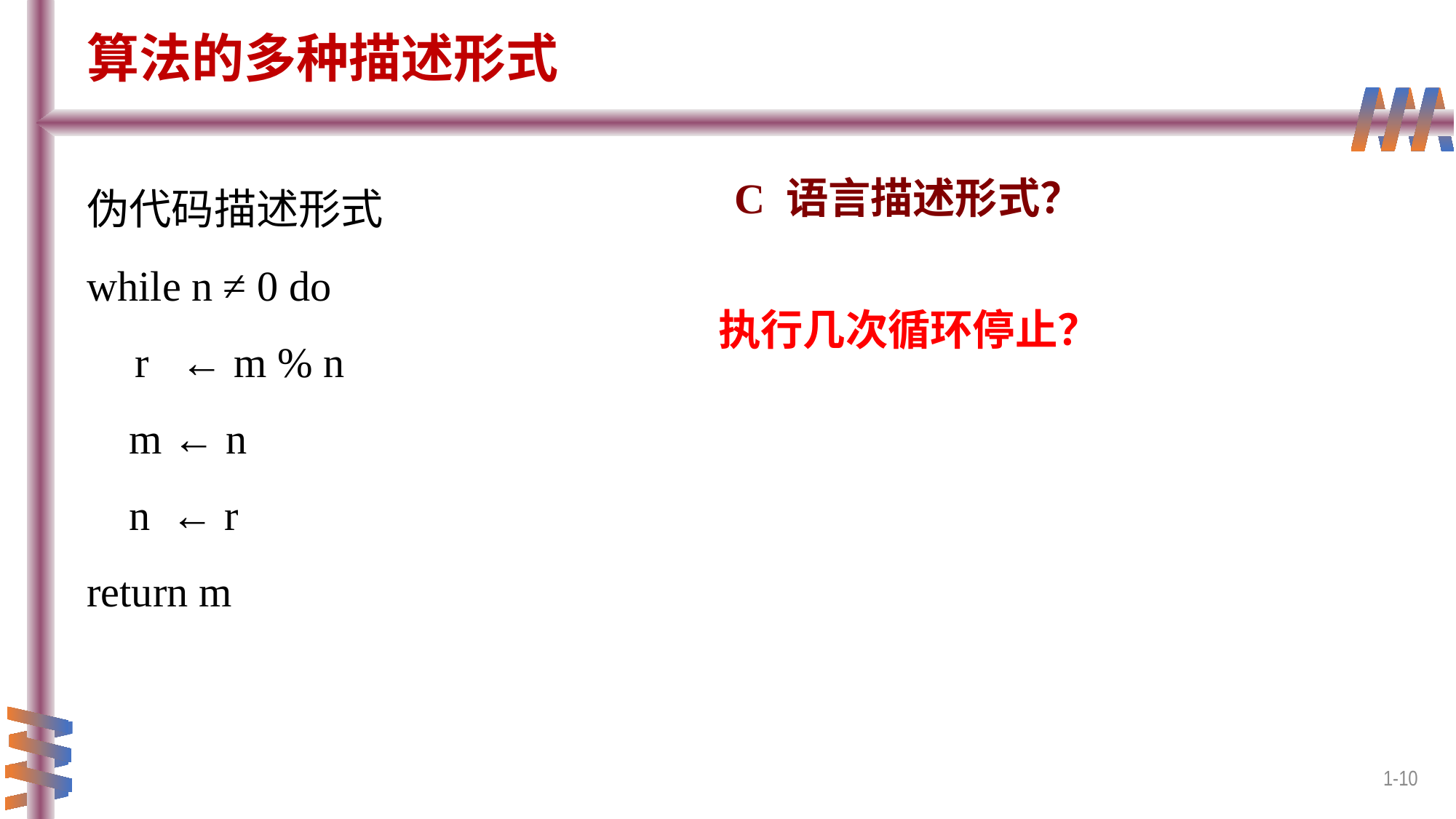

# 算法的多种描述形式
伪代码描述形式
while n ≠ 0 do
	  r   ← m % n
    m ← n
    n  ← r
return m
C 语言描述形式？
执行几次循环停止？
1-10